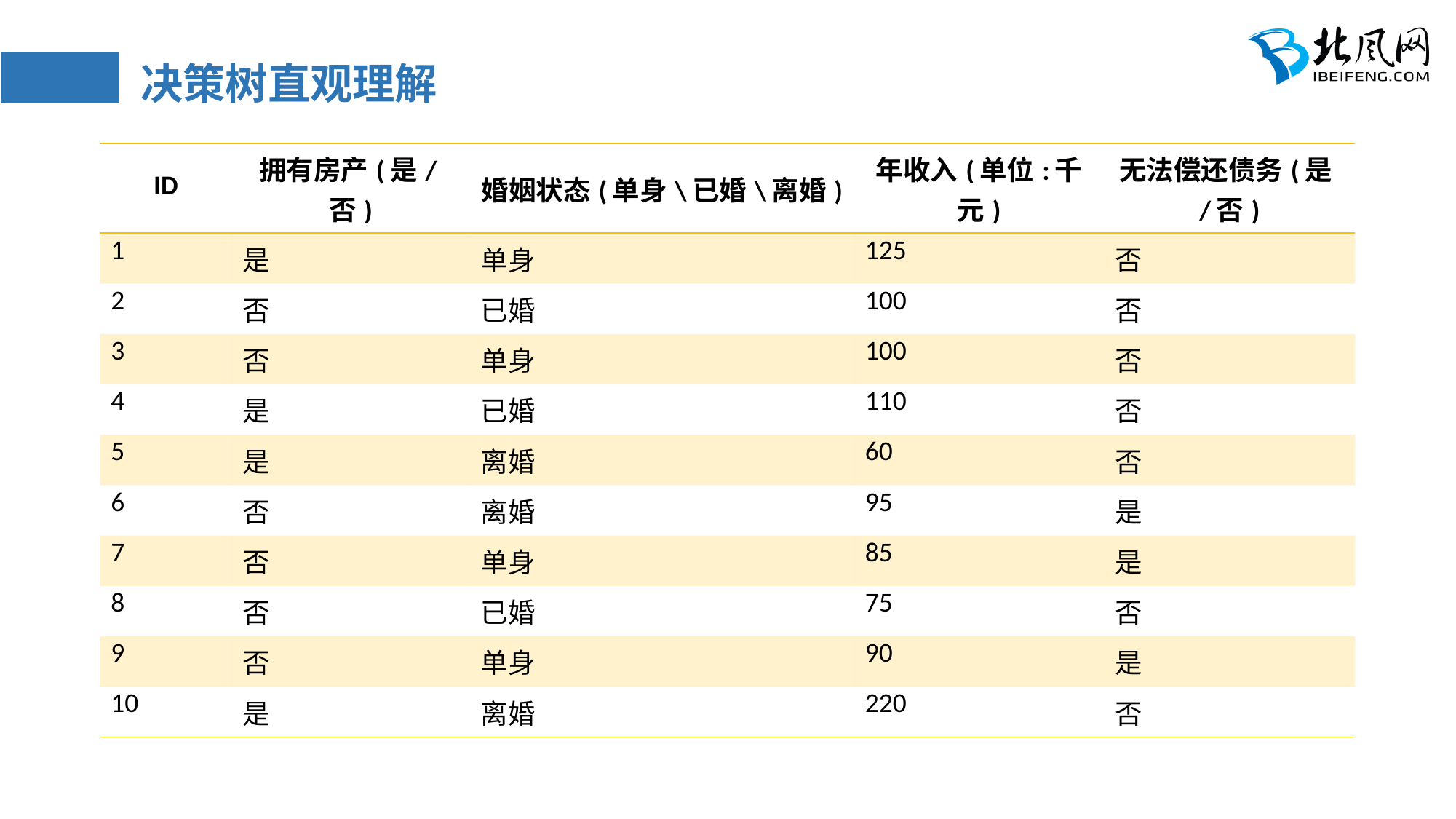

# 决策树直观理解
| ID | 拥有房产(是/否) | 婚姻状态(单身\已婚\离婚) | 年收入(单位:千元) | 无法偿还债务(是/否) |
| --- | --- | --- | --- | --- |
| 1 | 是 | 单身 | 125 | 否 |
| 2 | 否 | 已婚 | 100 | 否 |
| 3 | 否 | 单身 | 100 | 否 |
| 4 | 是 | 已婚 | 110 | 否 |
| 5 | 是 | 离婚 | 60 | 否 |
| 6 | 否 | 离婚 | 95 | 是 |
| 7 | 否 | 单身 | 85 | 是 |
| 8 | 否 | 已婚 | 75 | 否 |
| 9 | 否 | 单身 | 90 | 是 |
| 10 | 是 | 离婚 | 220 | 否 |